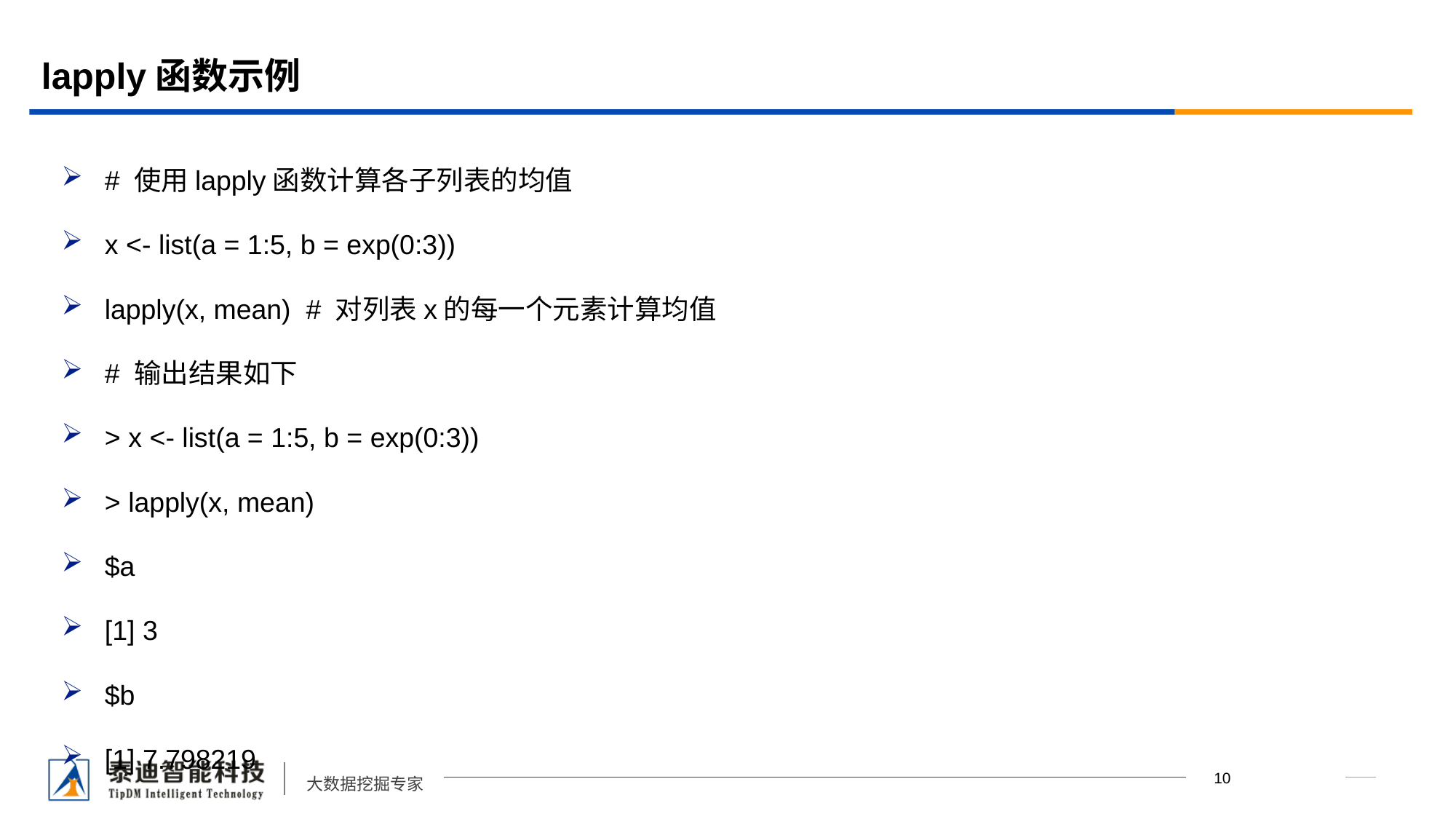

# lapply函数示例
# 使用lapply函数计算各子列表的均值
x <- list(a = 1:5, b = exp(0:3))
lapply(x, mean)  # 对列表x的每一个元素计算均值
# 输出结果如下
> x <- list(a = 1:5, b = exp(0:3))
> lapply(x, mean)
$a
[1] 3
$b
[1] 7.798219